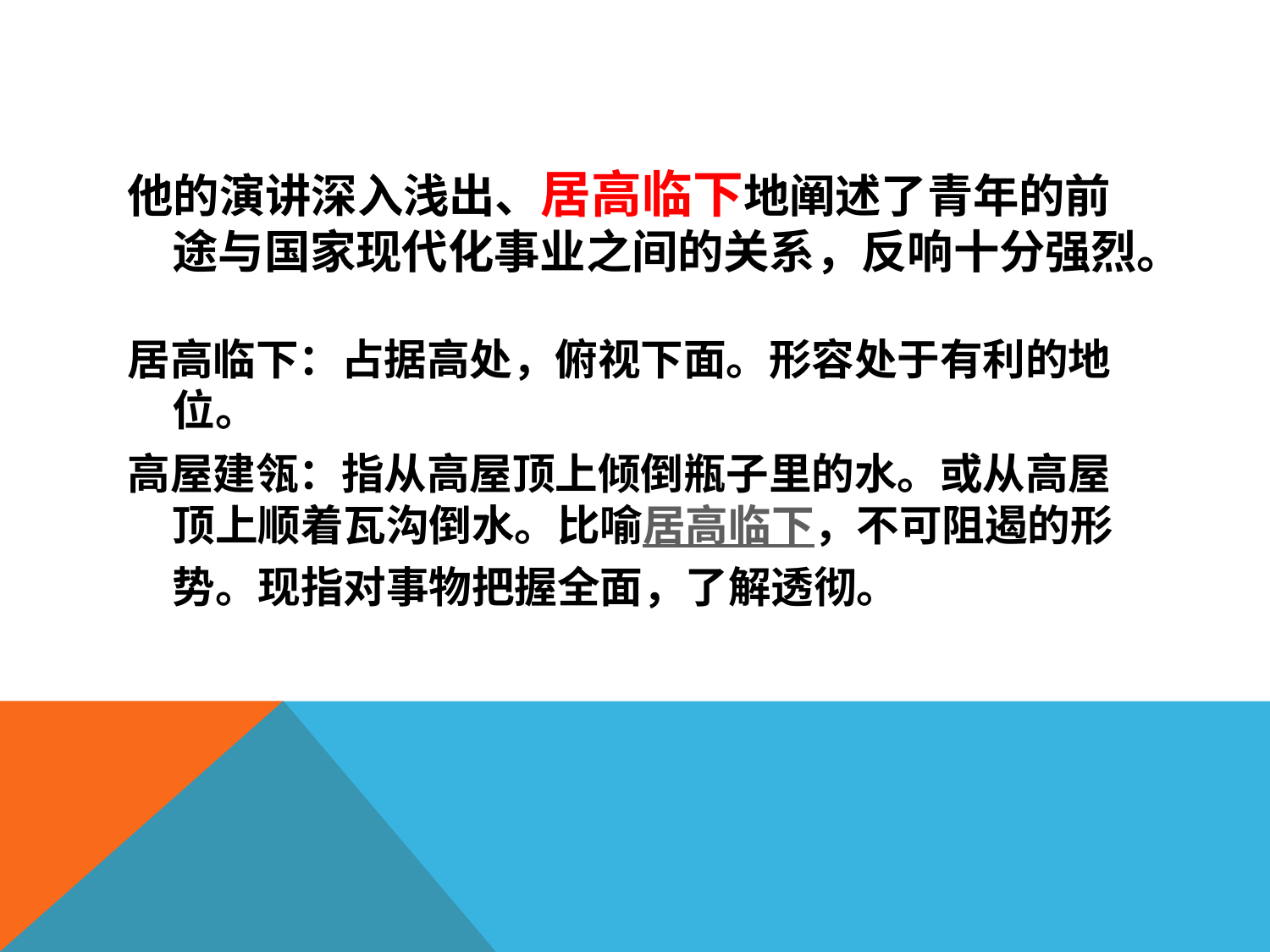

#
他的演讲深入浅出、居高临下地阐述了青年的前途与国家现代化事业之间的关系，反响十分强烈。

居高临下：占据高处，俯视下面。形容处于有利的地位。
高屋建瓴：指从高屋顶上倾倒瓶子里的水。或从高屋顶上顺着瓦沟倒水。比喻居高临下，不可阻遏的形势。现指对事物把握全面，了解透彻。